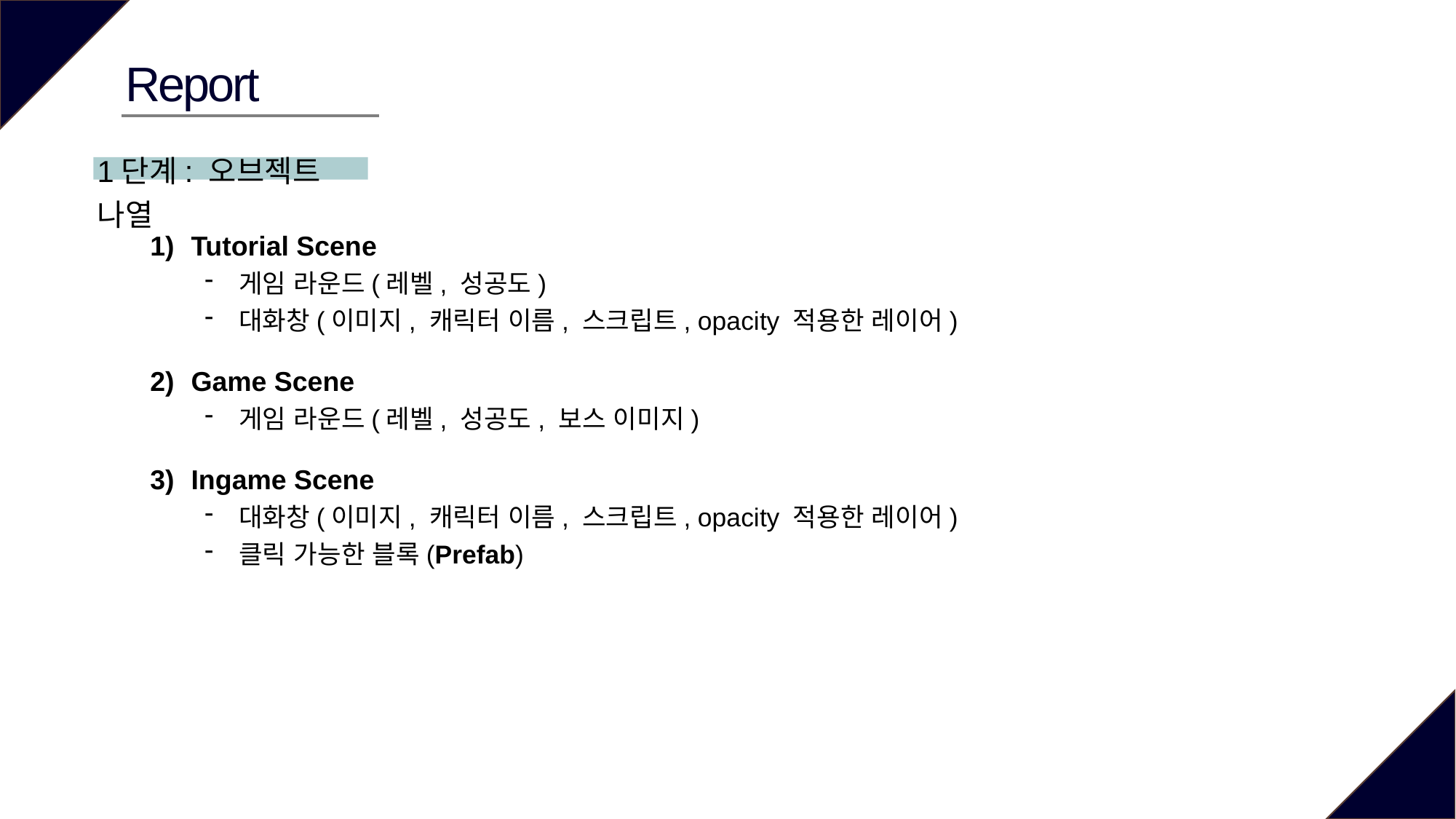

Report
1단계: 오브젝트 나열

Tutorial Scene
게임 라운드(레벨, 성공도)
대화창(이미지, 캐릭터 이름, 스크립트, opacity 적용한 레이어)

Game Scene
게임 라운드(레벨, 성공도, 보스 이미지)

Ingame Scene
대화창(이미지, 캐릭터 이름, 스크립트, opacity 적용한 레이어)
클릭 가능한 블록(Prefab)